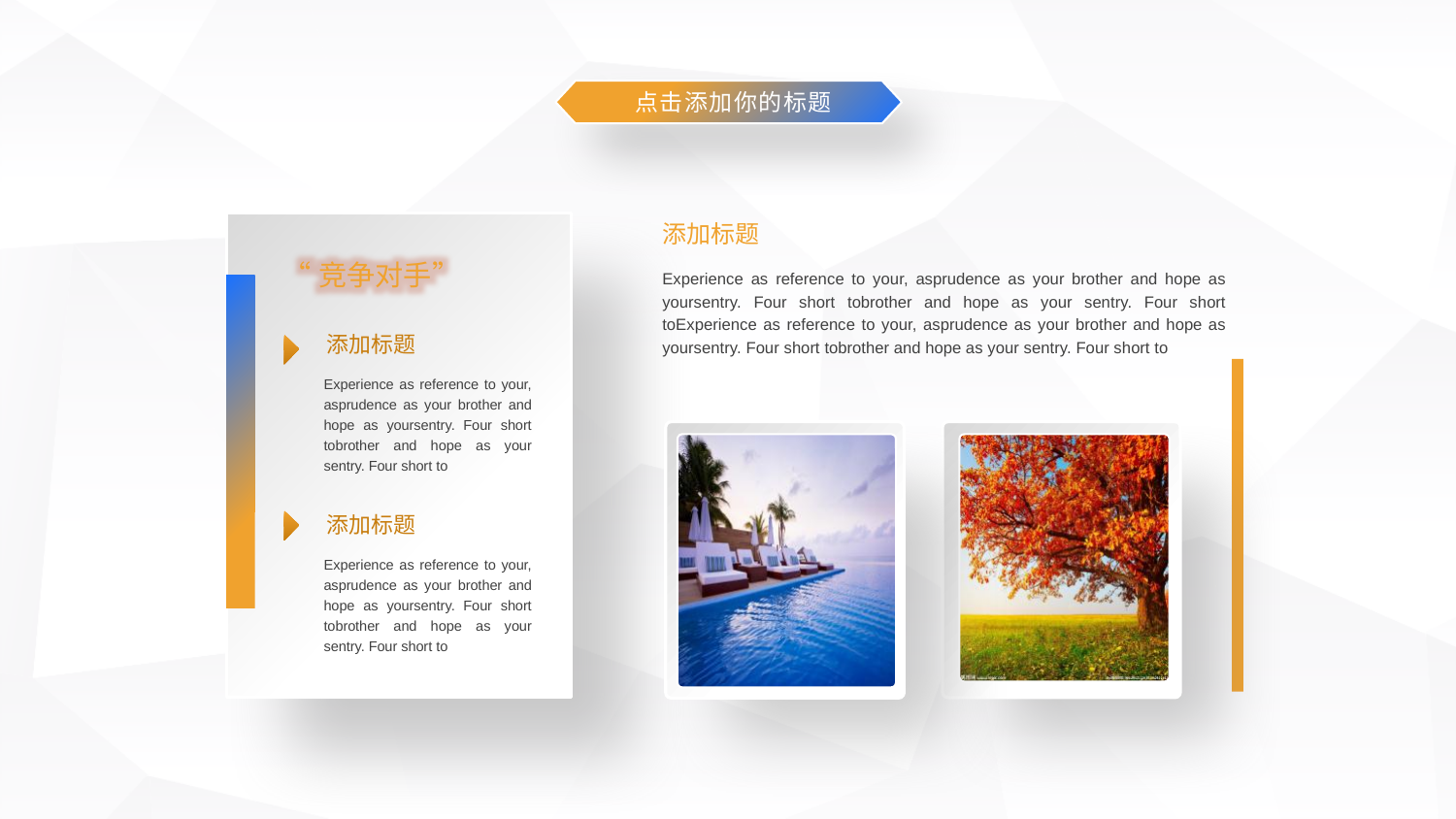

点击添加你的标题
添加标题

“竞争对手”
Experience as reference to your, asprudence as your brother and hope as yoursentry. Four short tobrother and hope as your sentry. Four short toExperience as reference to your, asprudence as your brother and hope as yoursentry. Four short tobrother and hope as your sentry. Four short to

添加标题

Experience as reference to your, asprudence as your brother and hope as yoursentry. Four short tobrother and hope as your sentry. Four short to

添加标题

Experience as reference to your, asprudence as your brother and hope as yoursentry. Four short tobrother and hope as your sentry. Four short to